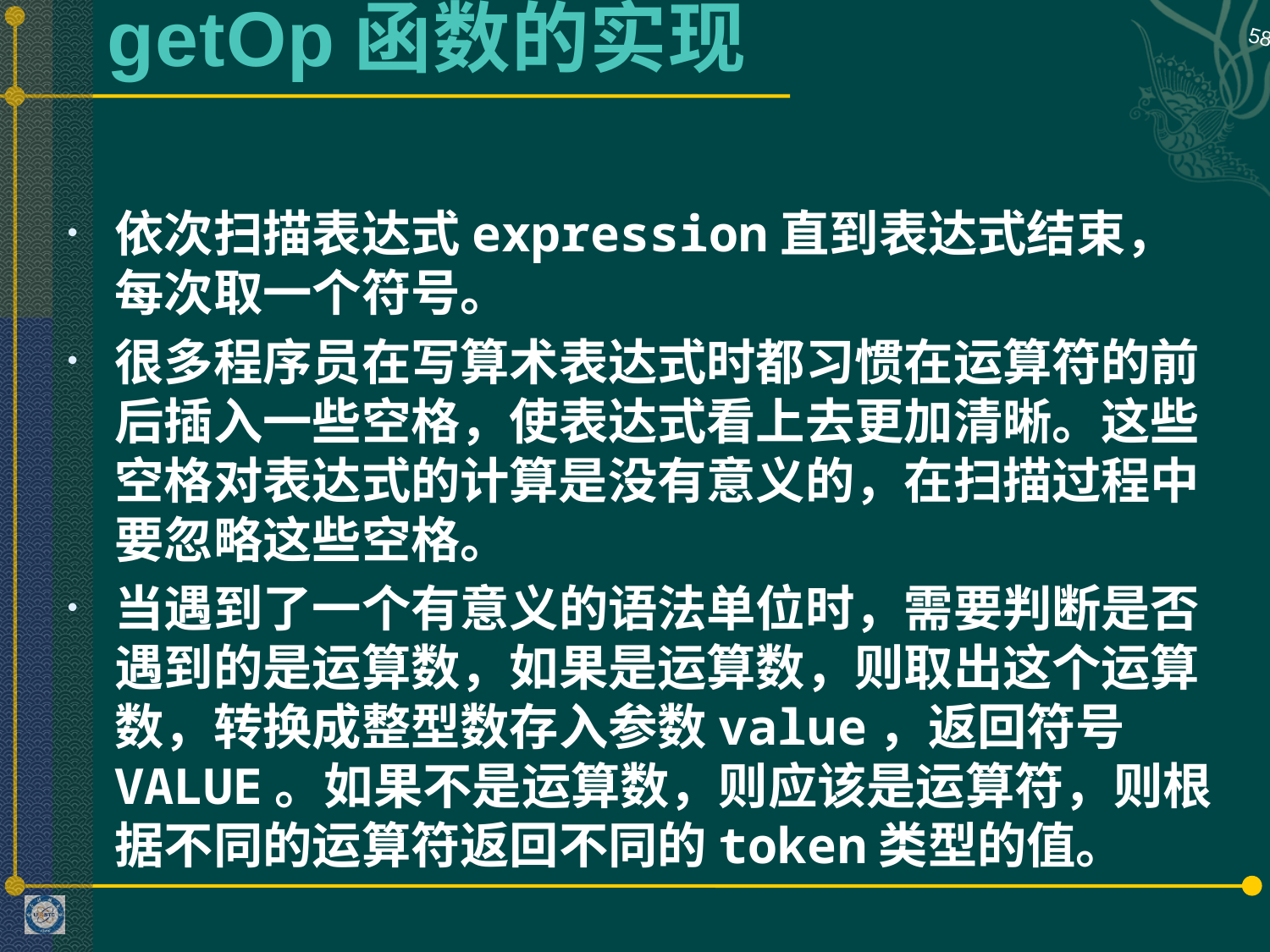

# getOp函数的实现
58
依次扫描表达式expression直到表达式结束，每次取一个符号。
很多程序员在写算术表达式时都习惯在运算符的前后插入一些空格，使表达式看上去更加清晰。这些空格对表达式的计算是没有意义的，在扫描过程中要忽略这些空格。
当遇到了一个有意义的语法单位时，需要判断是否遇到的是运算数，如果是运算数，则取出这个运算数，转换成整型数存入参数value，返回符号VALUE。如果不是运算数，则应该是运算符，则根据不同的运算符返回不同的token类型的值。